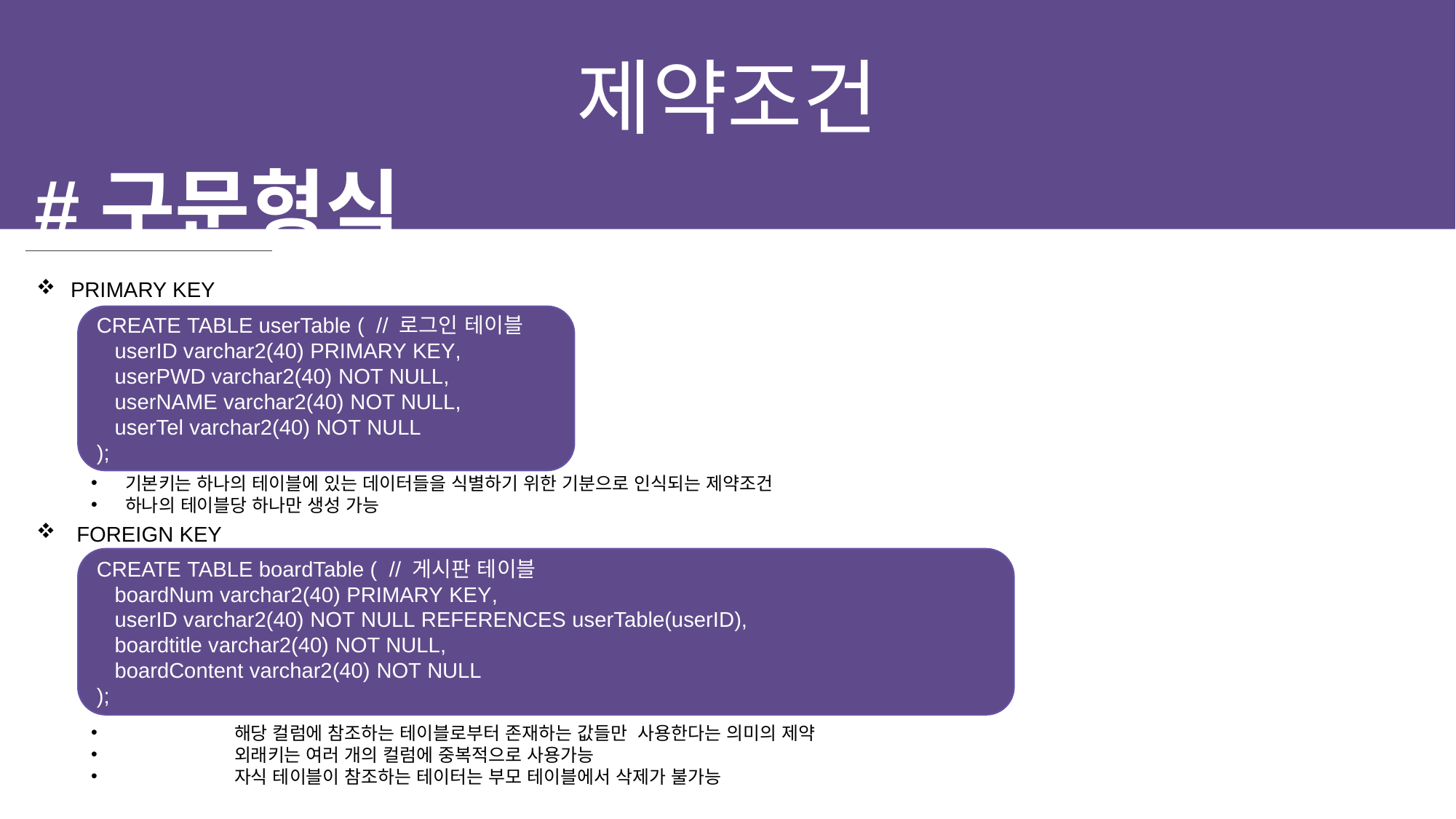

제약조건
#구문형식
PRIMARY KEY

기본키는 하나의 테이블에 있는 데이터들을 식별하기 위한 기분으로 인식되는 제약조건
하나의 테이블당 하나만 생성 가능
 FOREIGN KEY

	해당 컬럼에 참조하는 테이블로부터 존재하는 값들만  사용한다는 의미의 제약
	외래키는 여러 개의 컬럼에 중복적으로 사용가능
	자식 테이블이 참조하는 테이터는 부모 테이블에서 삭제가 불가능
CREATE TABLE userTable (  // 로그인 테이블
   userID varchar2(40) PRIMARY KEY,
   userPWD varchar2(40) NOT NULL,
   userNAME varchar2(40) NOT NULL,
   userTel varchar2(40) NOT NULL
);
CREATE TABLE boardTable (  // 게시판 테이블
   boardNum varchar2(40) PRIMARY KEY,
   userID varchar2(40) NOT NULL REFERENCES userTable(userID),
   boardtitle varchar2(40) NOT NULL,
   boardContent varchar2(40) NOT NULL
);